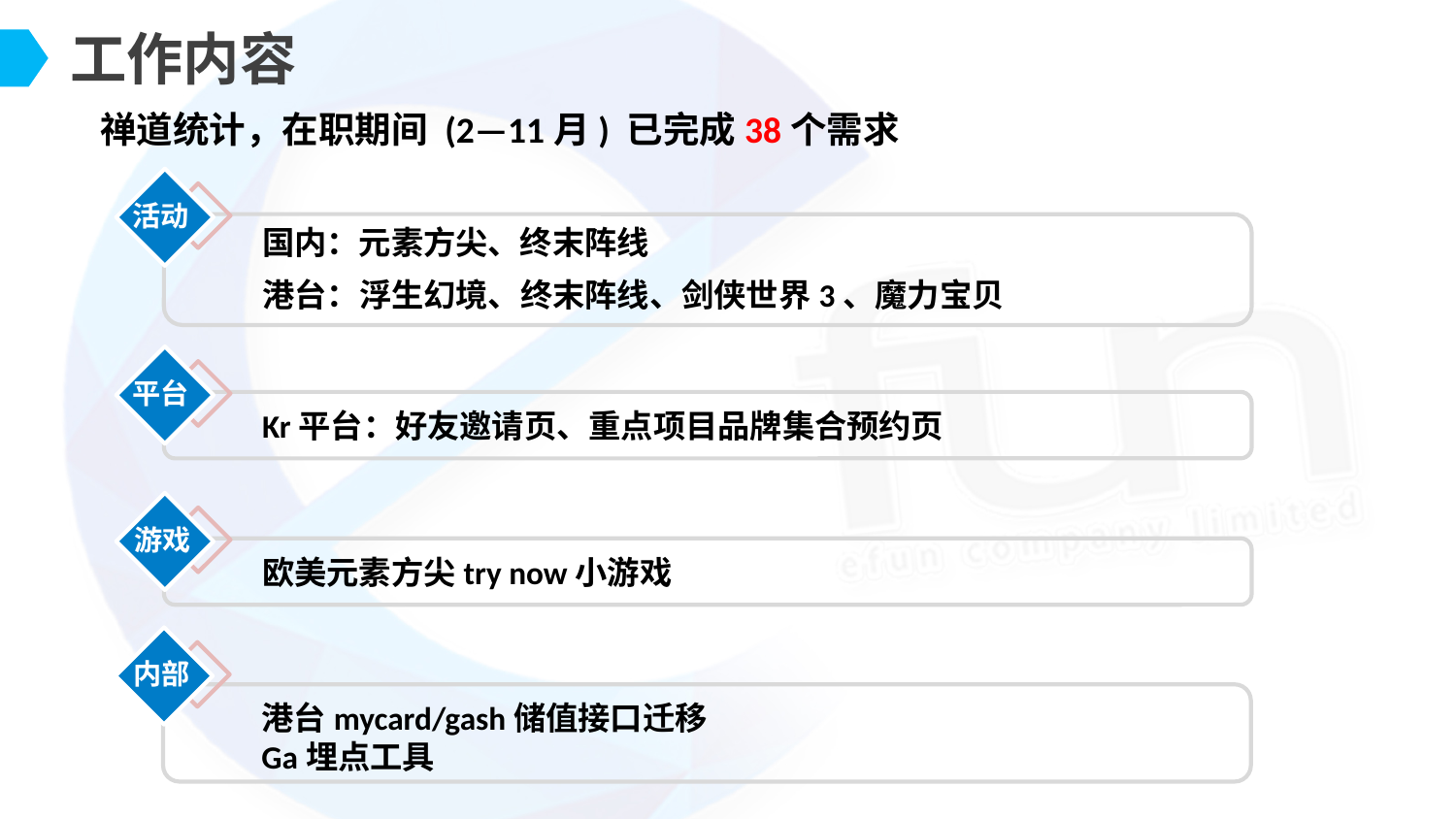

工作内容

禅道统计，在职期间 (2—11月) 已完成38个需求

活动

国内：元素方尖、终末阵线
港台：浮生幻境、终末阵线、剑侠世界3、魔力宝贝

平台

Kr平台：好友邀请页、重点项目品牌集合预约页

游戏

欧美元素方尖try now小游戏

内部

港台mycard/gash储值接口迁移
Ga埋点工具